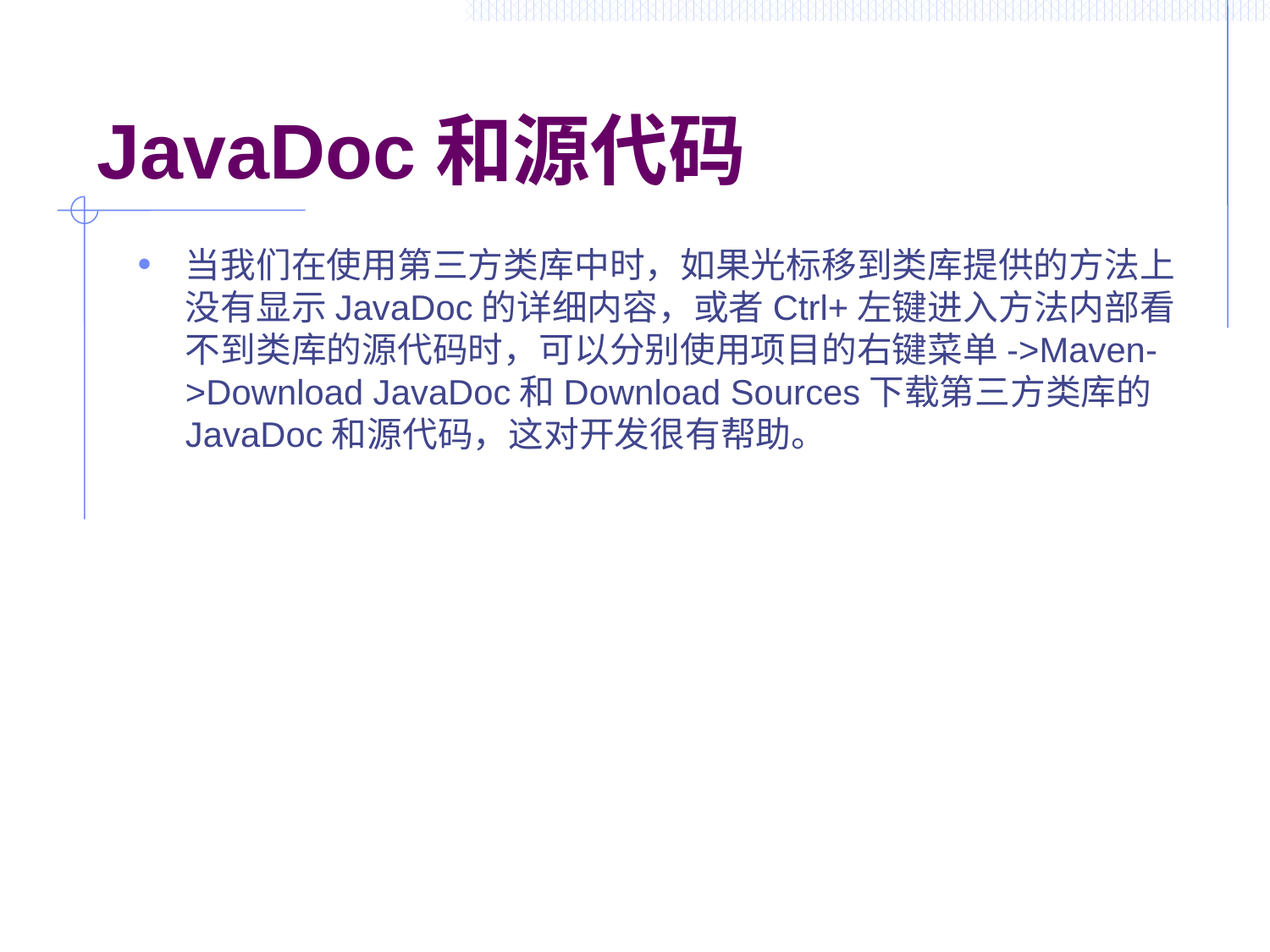

# JavaDoc和源代码
当我们在使用第三方类库中时，如果光标移到类库提供的方法上没有显示JavaDoc的详细内容，或者Ctrl+左键进入方法内部看不到类库的源代码时，可以分别使用项目的右键菜单->Maven->Download JavaDoc和Download Sources下载第三方类库的JavaDoc和源代码，这对开发很有帮助。